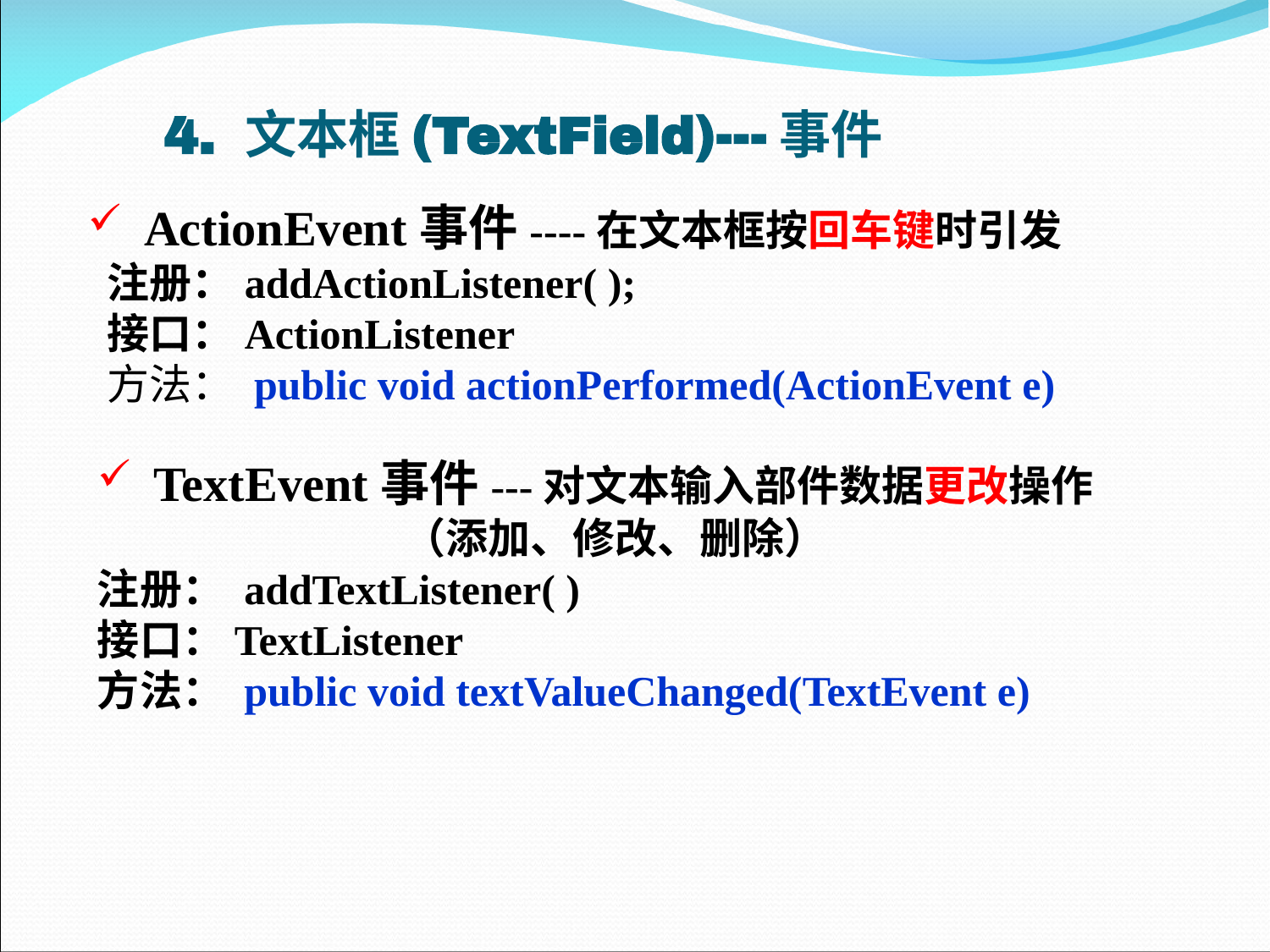

4. 文本框(TextField)---事件
  ActionEvent事件----在文本框按回车键时引发
 注册：addActionListener( );
 接口：ActionListener
 方法： public void actionPerformed(ActionEvent e)
  TextEvent事件---对文本输入部件数据更改操作
                             （添加、修改、删除）
注册： addTextListener( )
接口：TextListener
方法： public void textValueChanged(TextEvent e)